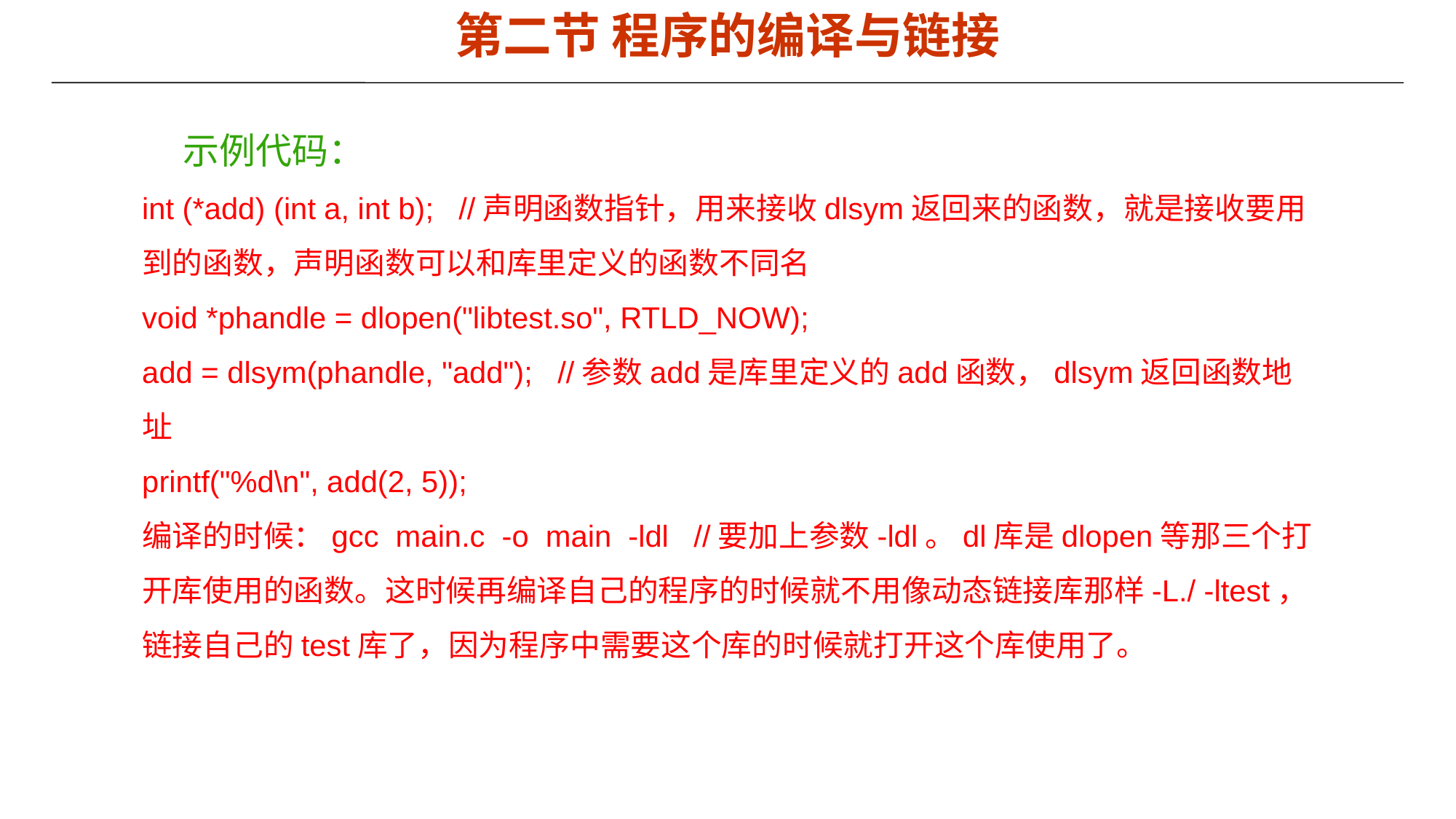

第二节 程序的编译与链接

     示例代码：
int (*add) (int a, int b);   //声明函数指针，用来接收dlsym返回来的函数，就是接收要用到的函数，声明函数可以和库里定义的函数不同名
void *phandle = dlopen("libtest.so", RTLD_NOW);
add = dlsym(phandle, "add");   //参数add是库里定义的add函数，dlsym返回函数地址
printf("%d\n", add(2, 5));
编译的时候：gcc  main.c  -o  main  -ldl   //要加上参数-ldl。dl库是dlopen等那三个打开库使用的函数。这时候再编译自己的程序的时候就不用像动态链接库那样-L./ -ltest，链接自己的test库了，因为程序中需要这个库的时候就打开这个库使用了。